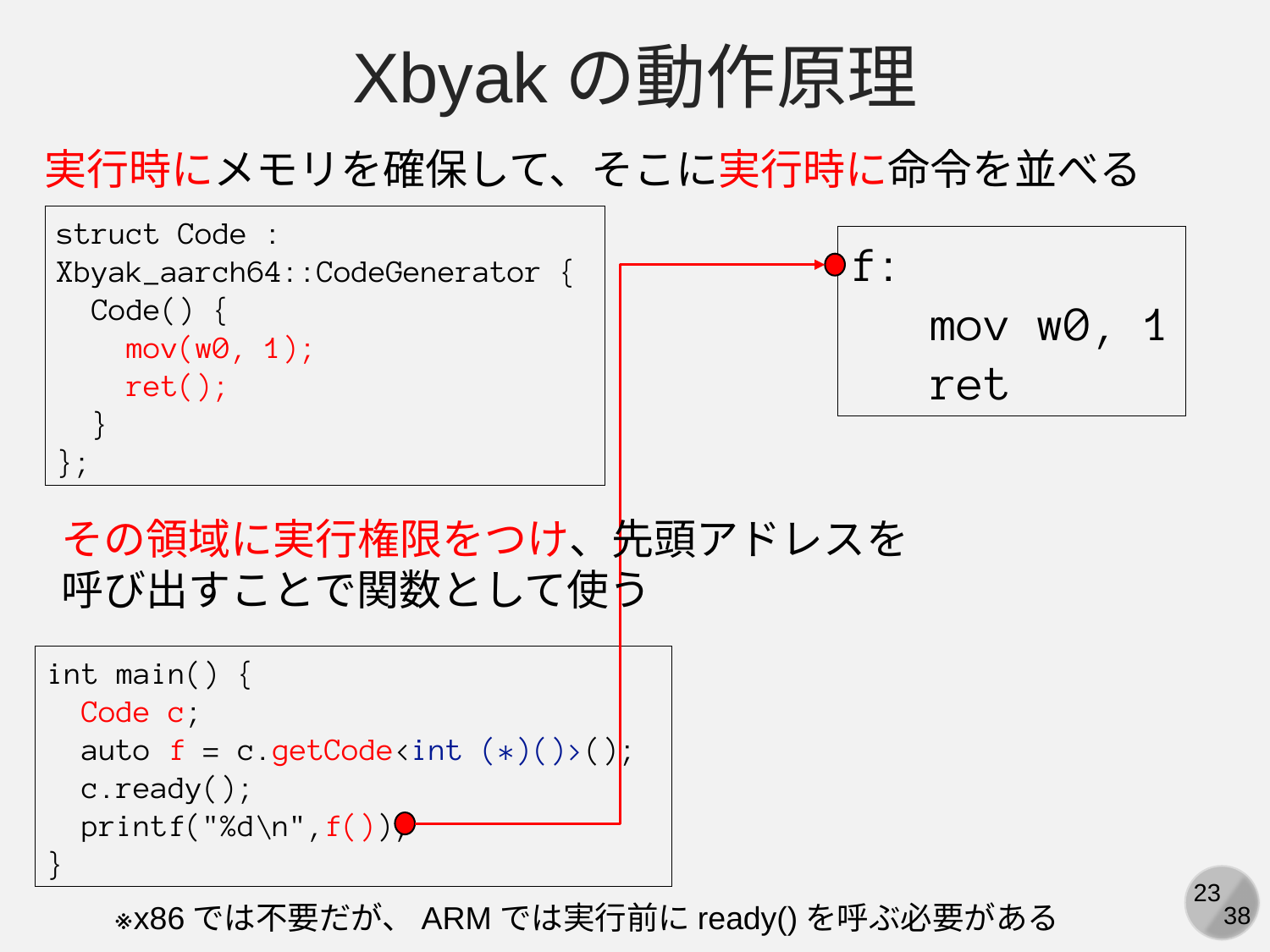

Xbyakの動作原理
実行時にメモリを確保して、そこに実行時に命令を並べる
struct Code : Xbyak_aarch64::CodeGenerator {
  Code() {
    mov(w0, 1);
    ret();
  }
};
f:
   mov w0, 1
   ret

その領域に実行権限をつけ、先頭アドレスを
呼び出すことで関数として使う
int main() {
  Code c;
  auto f = c.getCode<int (*)()>();
  c.ready();
  printf("%d\n",f());
}

※x86では不要だが、ARMでは実行前にready()を呼ぶ必要がある